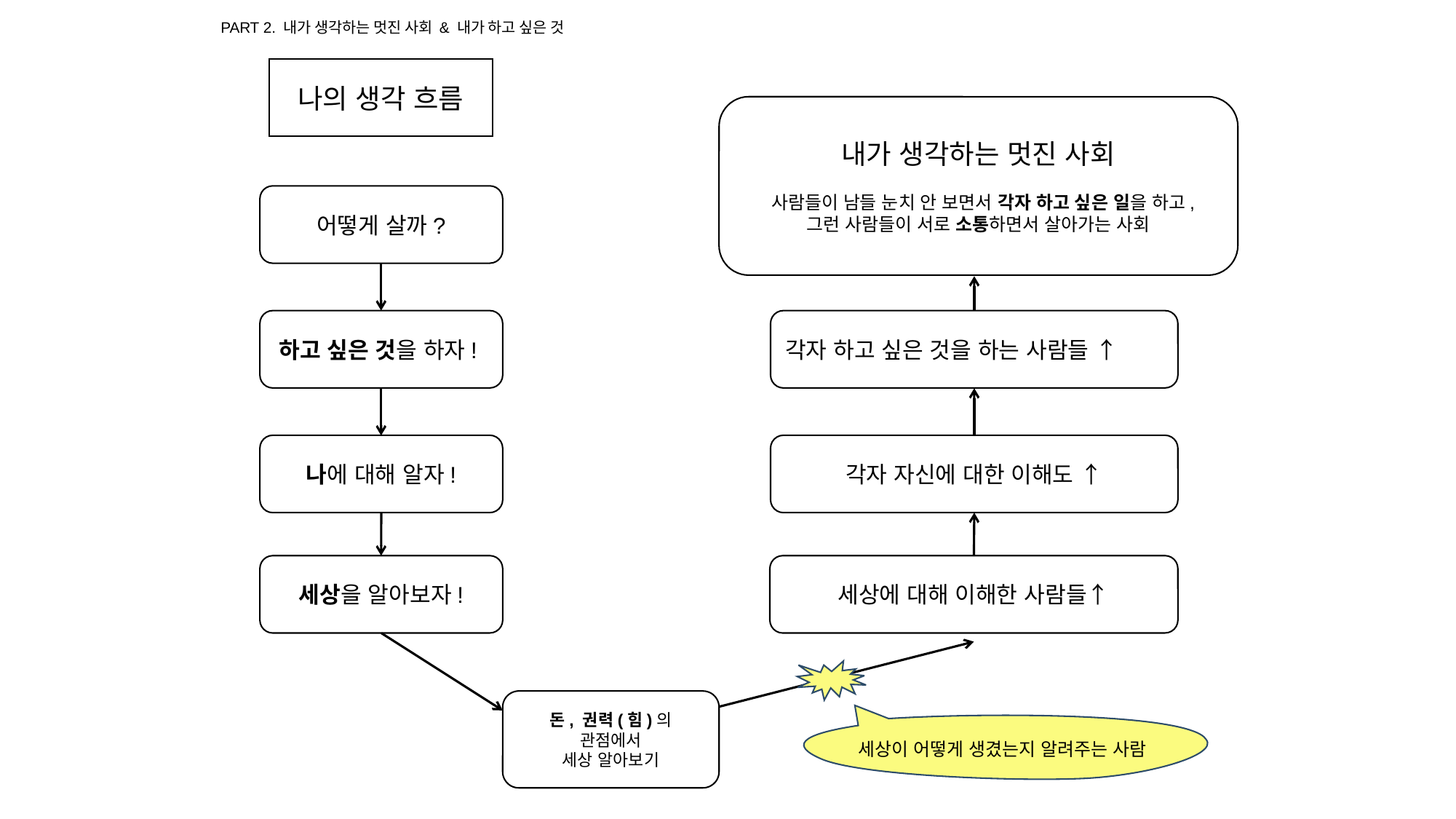

PART 2. 내가 생각하는 멋진 사회 & 내가 하고 싶은 것
나의 생각 흐름
내가 생각하는 멋진 사회

 사람들이 남들 눈치 안 보면서 각자 하고 싶은 일을 하고,
그런 사람들이 서로 소통하면서 살아가는 사회
어떻게 살까?
하고 싶은 것을 하자!
나에 대해 알자!
세상을 알아보자!
돈, 권력(힘)의 관점에서
세상 알아보기
각자 하고 싶은 것을 하는 사람들 ↑
각자 자신에 대한 이해도 ↑
세상에 대해 이해한 사람들↑

세상이 어떻게 생겼는지 알려주는 사람